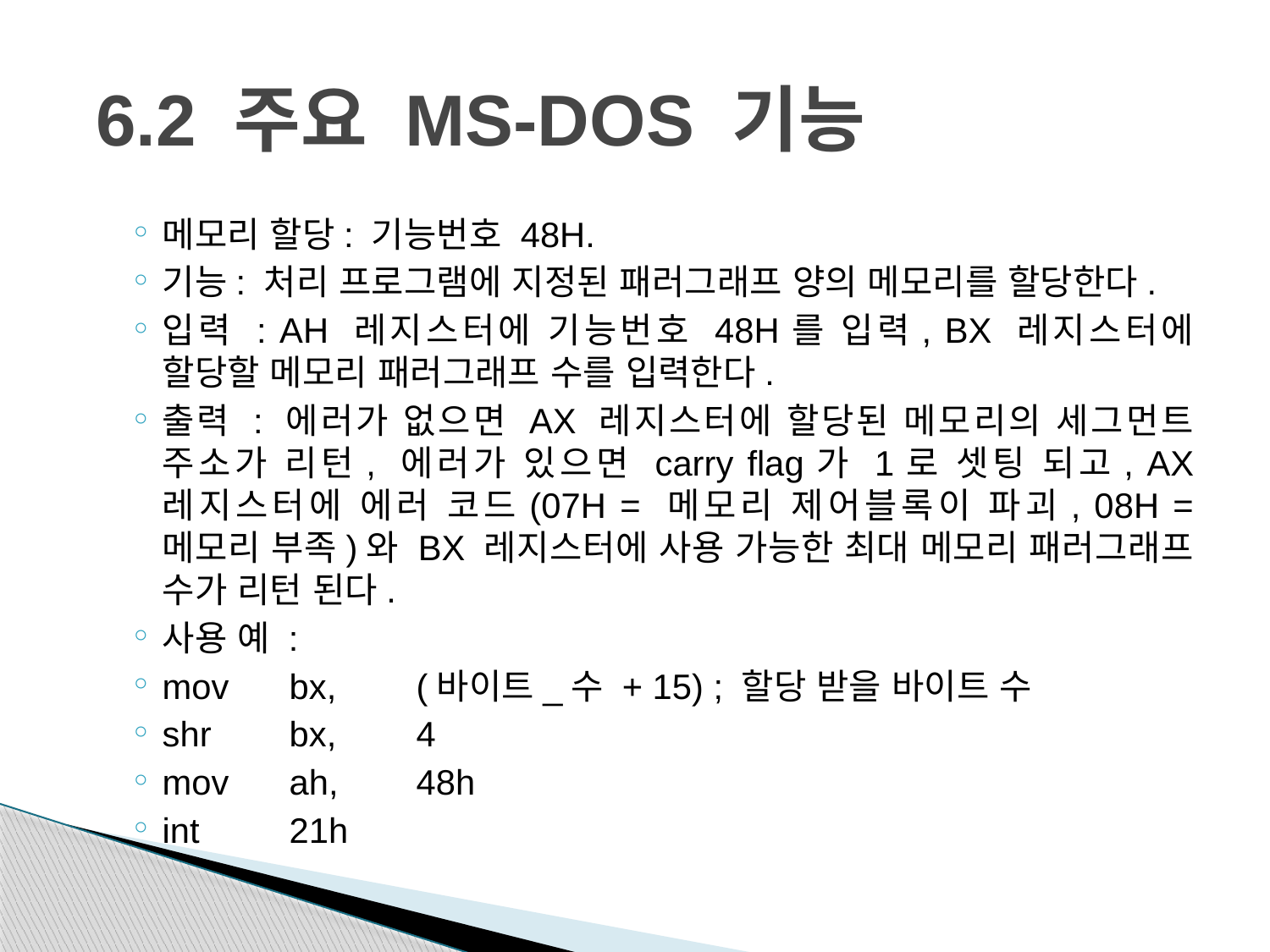

# 6.2 주요 MS-DOS 기능
메모리 할당: 기능번호 48H.
기능: 처리 프로그램에 지정된 패러그래프 양의 메모리를 할당한다.
입력 : AH 레지스터에 기능번호 48H를 입력, BX 레지스터에 할당할 메모리 패러그래프 수를 입력한다.
출력 : 에러가 없으면 AX 레지스터에 할당된 메모리의 세그먼트 주소가 리턴, 에러가 있으면 carry flag가 1로 셋팅 되고, AX 레지스터에 에러 코드(07H = 메모리 제어블록이 파괴, 08H = 메모리 부족)와 BX 레지스터에 사용 가능한 최대 메모리 패러그래프 수가 리턴 된다.
사용 예 :
mov	bx, 	(바이트_수 + 15) ; 할당 받을 바이트 수
shr 	bx, 	4
mov	ah, 	48h
int	21h